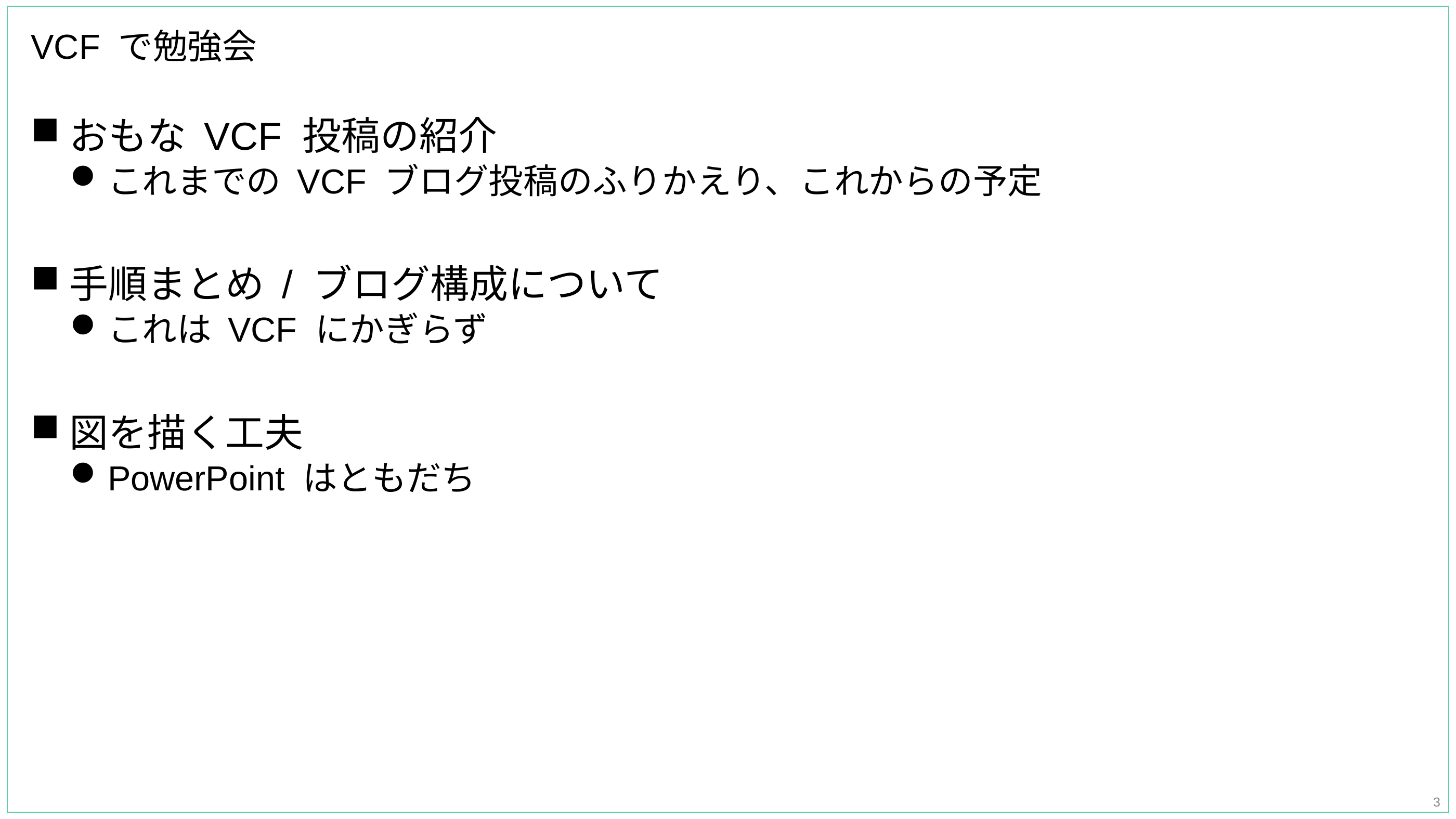

# VCF で勉強会
おもな VCF 投稿の紹介
これまでの VCF ブログ投稿のふりかえり、これからの予定

手順まとめ / ブログ構成について
これは VCF にかぎらず

図を描く工夫
PowerPoint はともだち
3